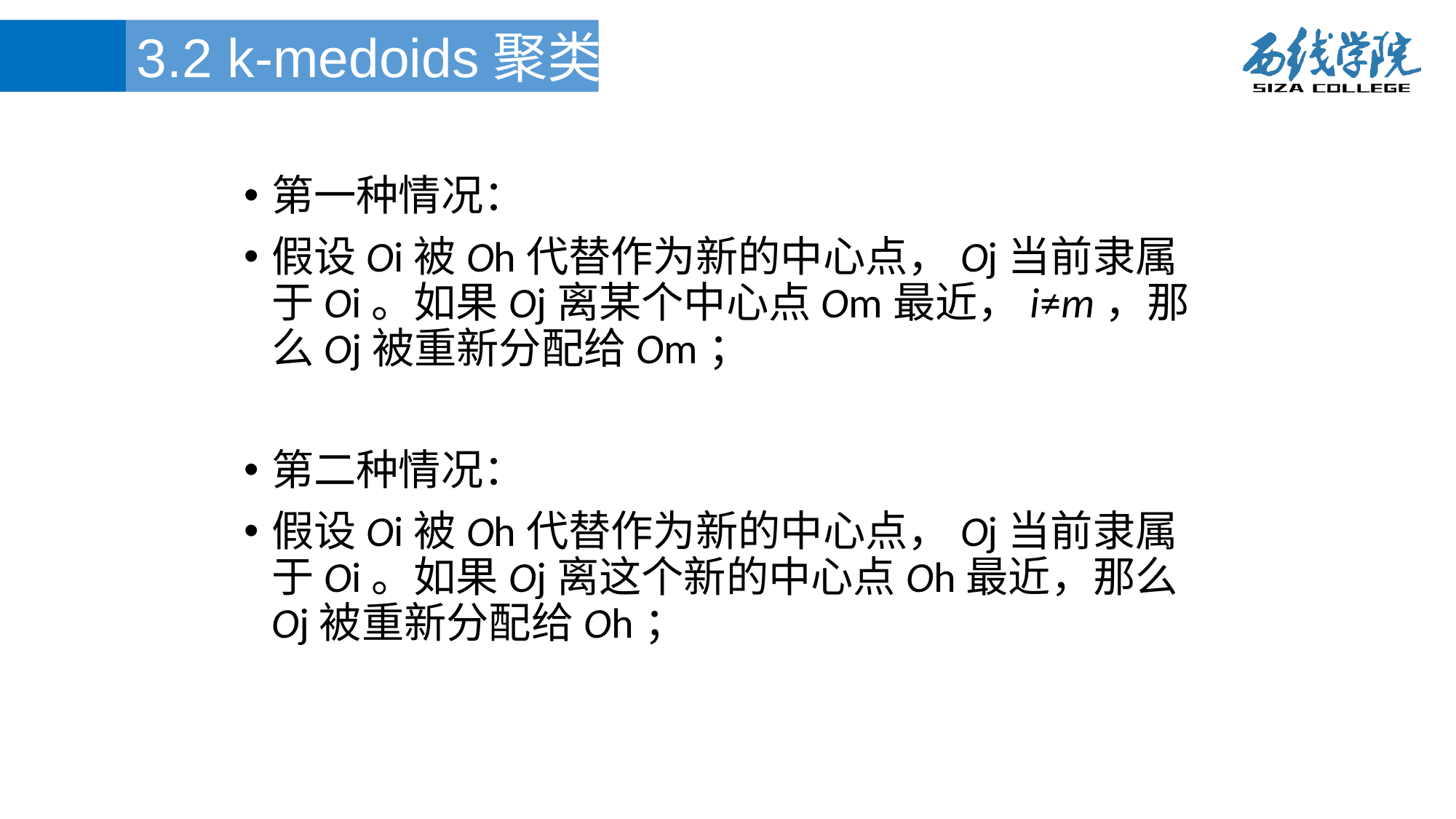

3.2 k-medoids聚类方法

第一种情况：
假设Oi被Oh代替作为新的中心点，Oj当前隶属于Oi。如果Oj离某个中心点Om最近，i≠m，那么Oj被重新分配给Om；

第二种情况：
假设Oi被Oh代替作为新的中心点，Oj当前隶属于Oi。如果Oj离这个新的中心点Oh最近，那么Oj被重新分配给Oh；